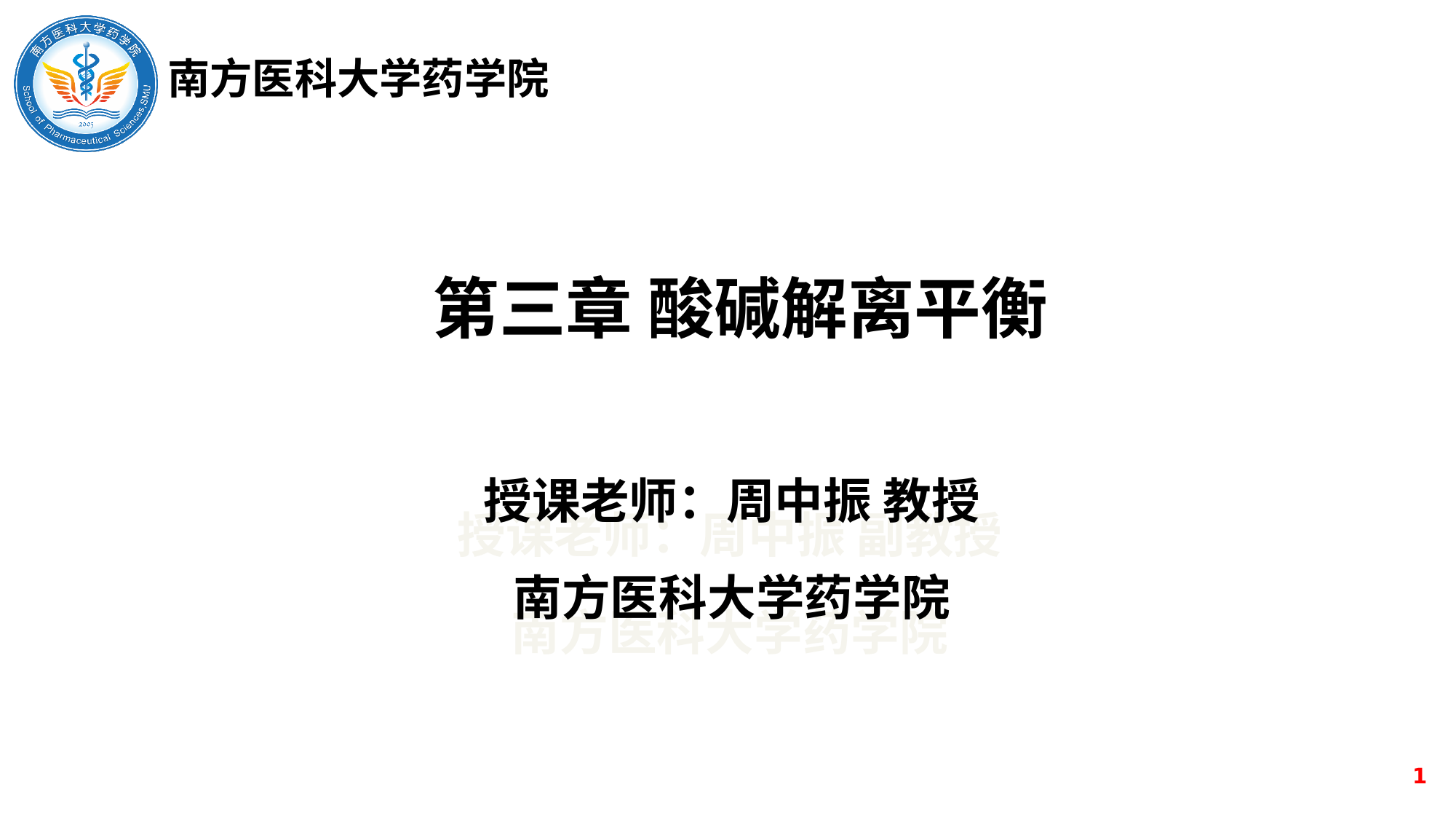

# 第三章 酸碱解离平衡
授课老师：周中振 教授
南方医科大学药学院
授课老师：周中振 副教授
南方医科大学药学院
1